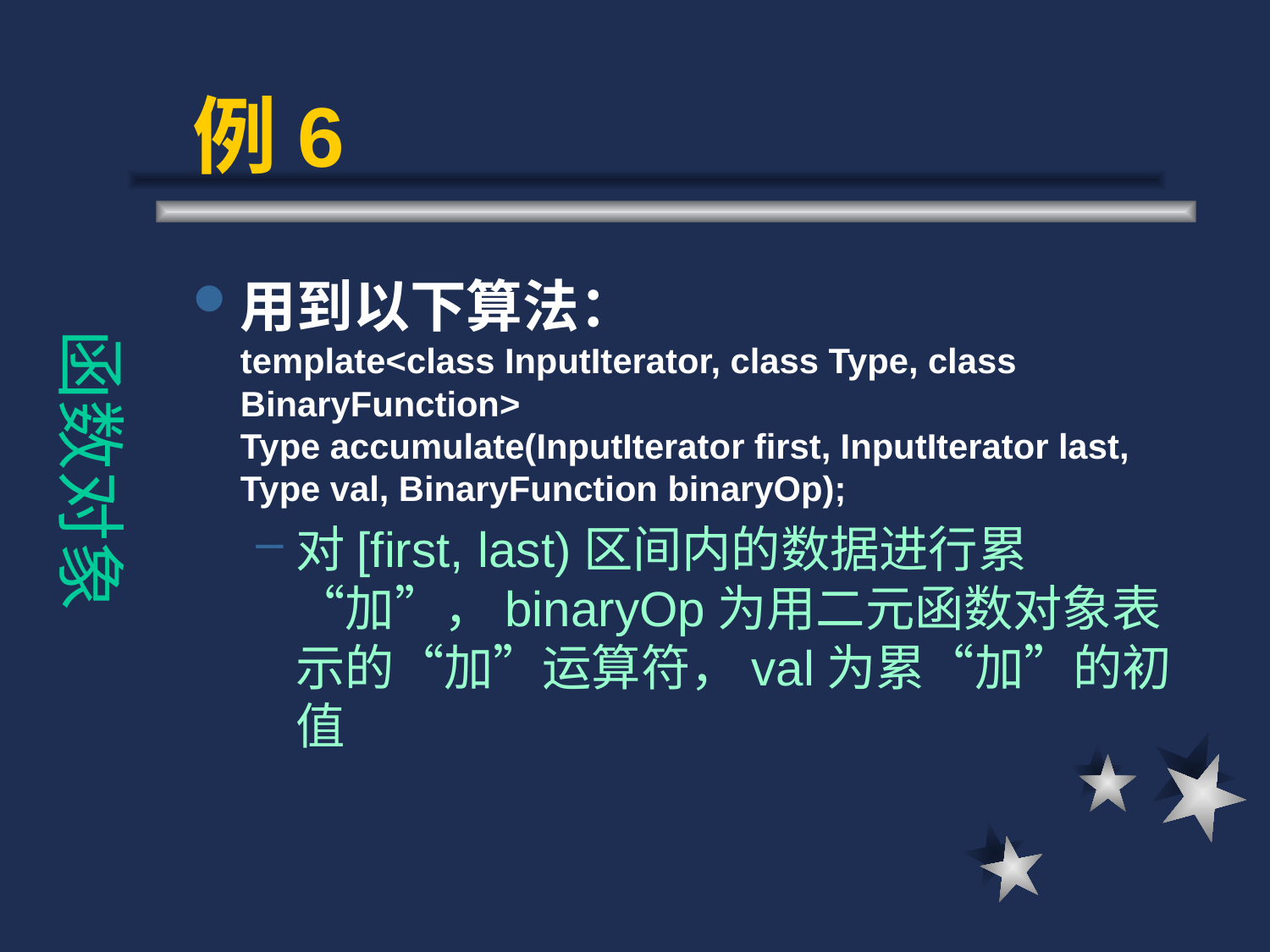

# 例6
函数对象
用到以下算法：
template<class InputIterator, class Type, class BinaryFunction>
Type accumulate(InputIterator first, InputIterator last, Type val, BinaryFunction binaryOp);
对[first, last)区间内的数据进行累“加”，binaryOp为用二元函数对象表示的“加”运算符，val为累“加”的初值

38